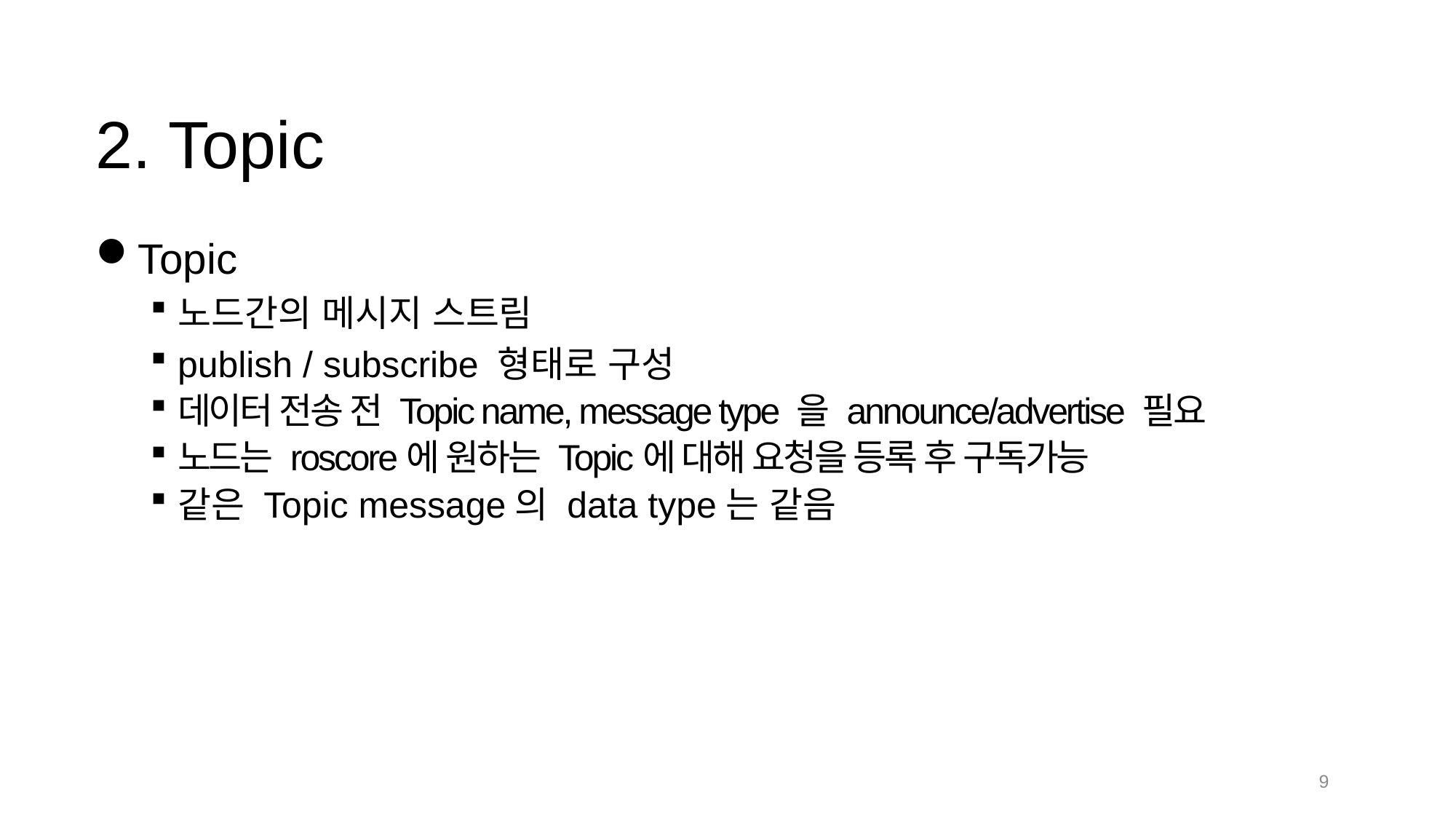

# 2. Topic
Topic
노드간의 메시지 스트림
publish / subscribe 형태로 구성
데이터 전송 전 Topic name, message type 을 announce/advertise 필요
노드는 roscore에 원하는 Topic에 대해 요청을 등록 후 구독가능
같은 Topic message의 data type는 같음

9